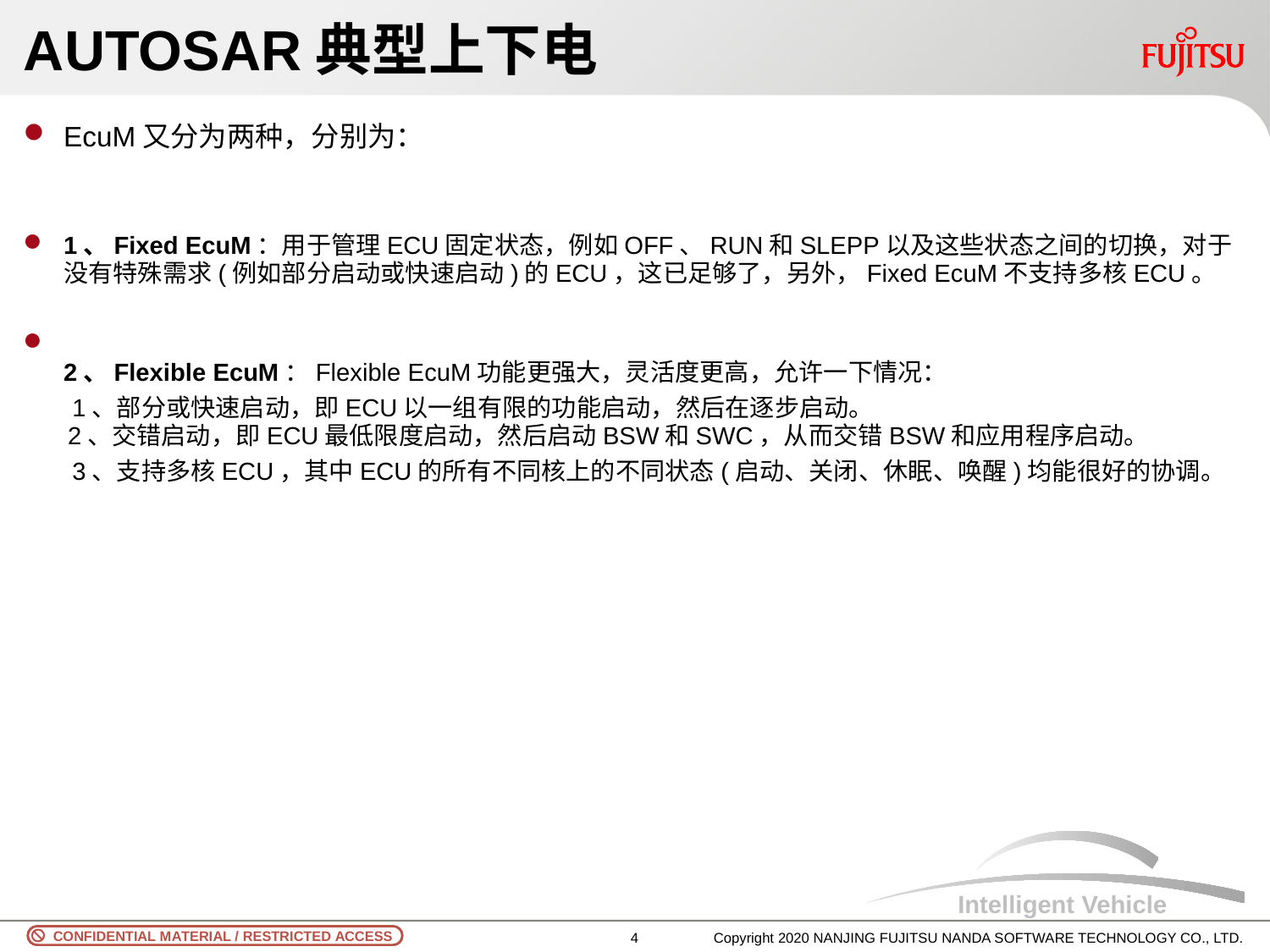

# AUTOSAR典型上下电
EcuM又分为两种，分别为：

1、Fixed EcuM：用于管理ECU固定状态，例如OFF、RUN和SLEPP以及这些状态之间的切换，对于没有特殊需求(例如部分启动或快速启动)的ECU，这已足够了，另外，Fixed EcuM不支持多核ECU。

2、Flexible EcuM：Flexible EcuM功能更强大，灵活度更高，允许一下情况：
       1、部分或快速启动，即ECU以一组有限的功能启动，然后在逐步启动。
       2、交错启动，即ECU最低限度启动，然后启动BSW和SWC，从而交错BSW和应用程序启动。
       3、支持多核ECU，其中ECU的所有不同核上的不同状态(启动、关闭、休眠、唤醒)均能很好的协调。

4
Copyright 2020 NANJING FUJITSU NANDA SOFTWARE TECHNOLOGY CO., LTD.